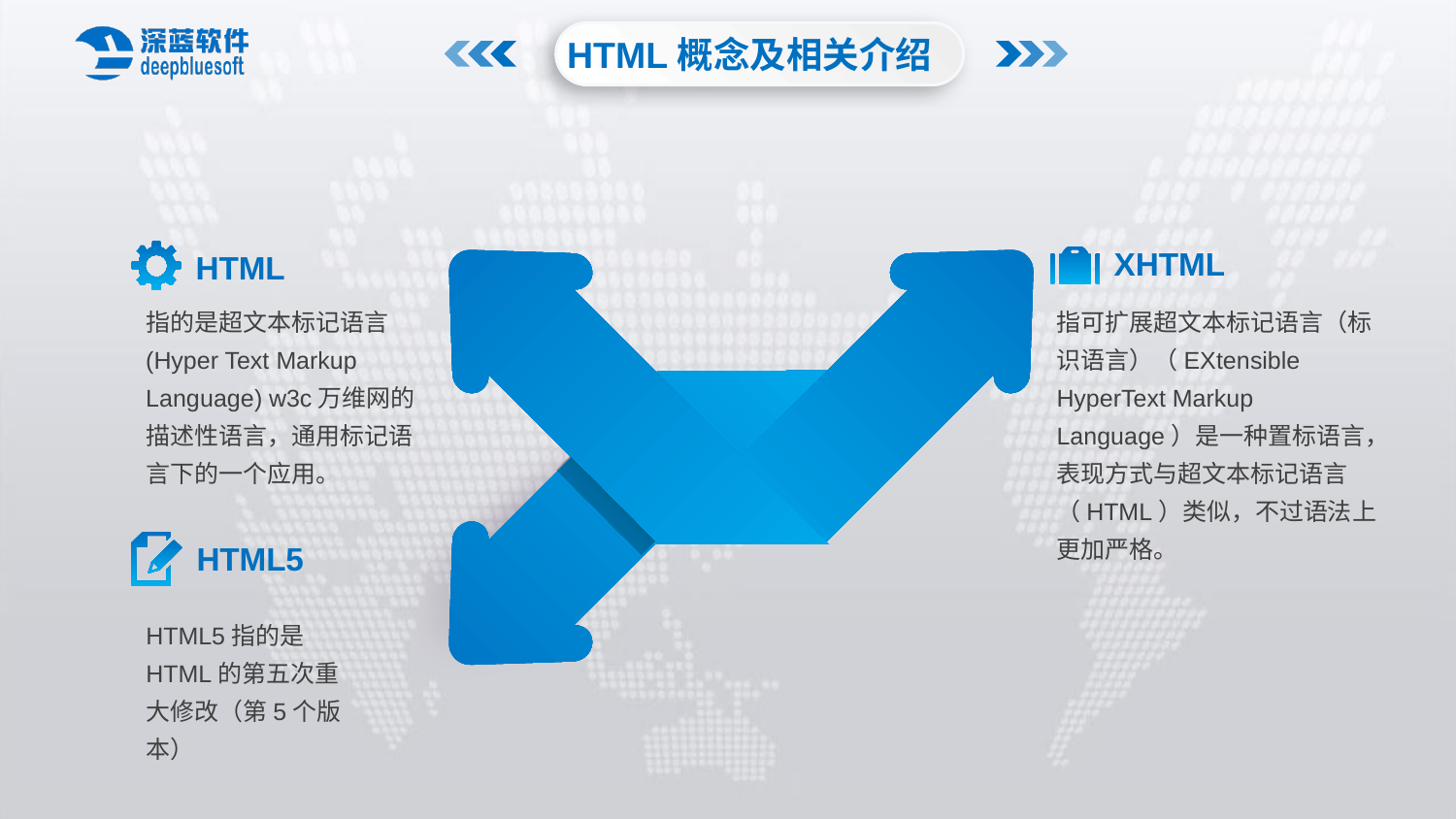

HTML概念及相关介绍

XHTML

HTML

指的是超文本标记语言 (Hyper Text Markup Language) w3c万维网的描述性语言，通用标记语言下的一个应用。
指可扩展超文本标记语言（标识语言）（EXtensible HyperText Markup Language）是一种置标语言，表现方式与超文本标记语言（HTML）类似，不过语法上更加严格。

HTML5

HTML5指的是HTML的第五次重大修改（第5个版本）